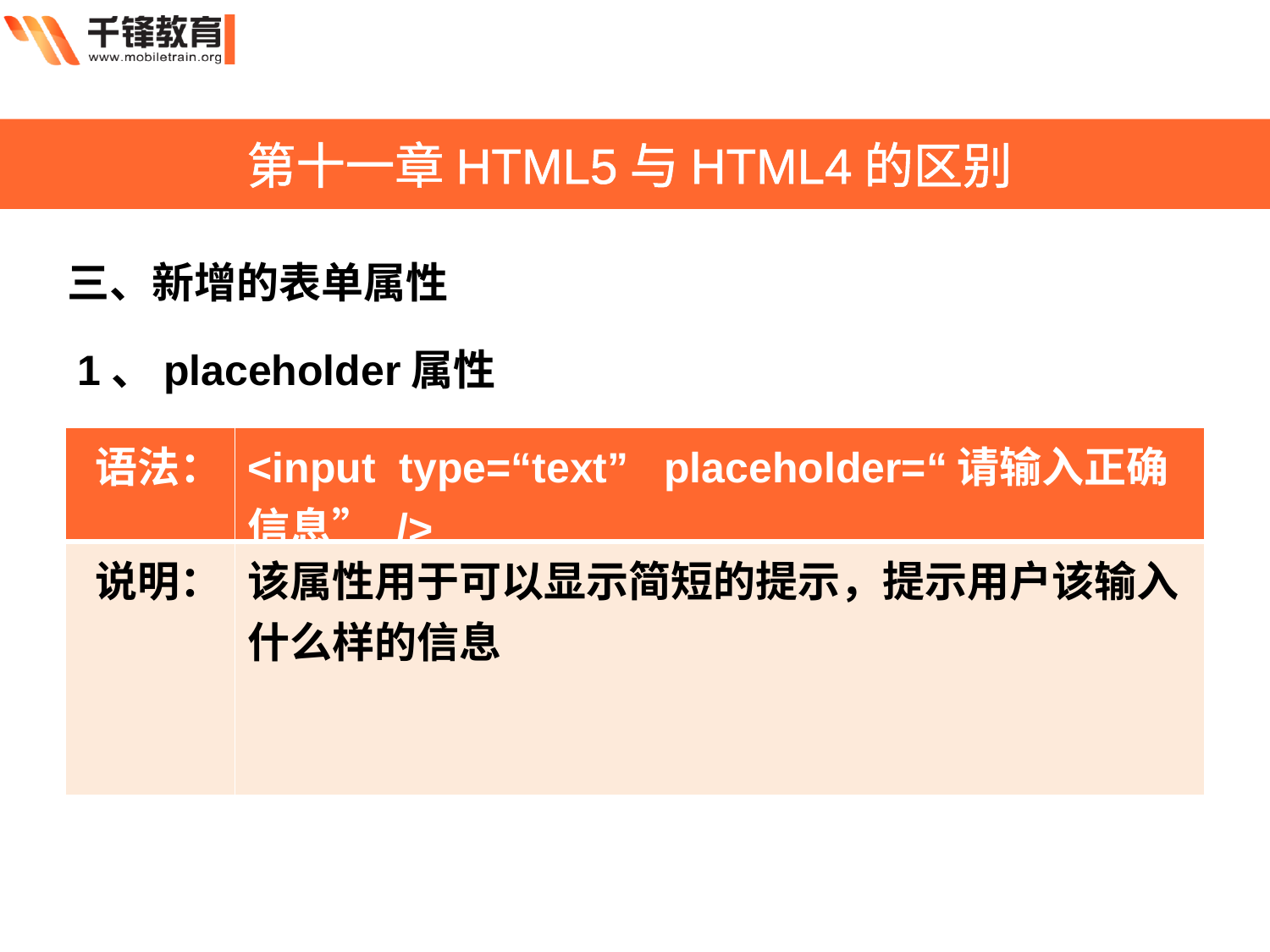

第十一章HTML5与HTML4的区别
三、新增的表单属性

1、placeholder属性
| 语法： | <input type=“text” placeholder=“请输入正确信息” /> |
| --- | --- |
| 说明： | 该属性用于可以显示简短的提示，提示用户该输入什么样的信息 |